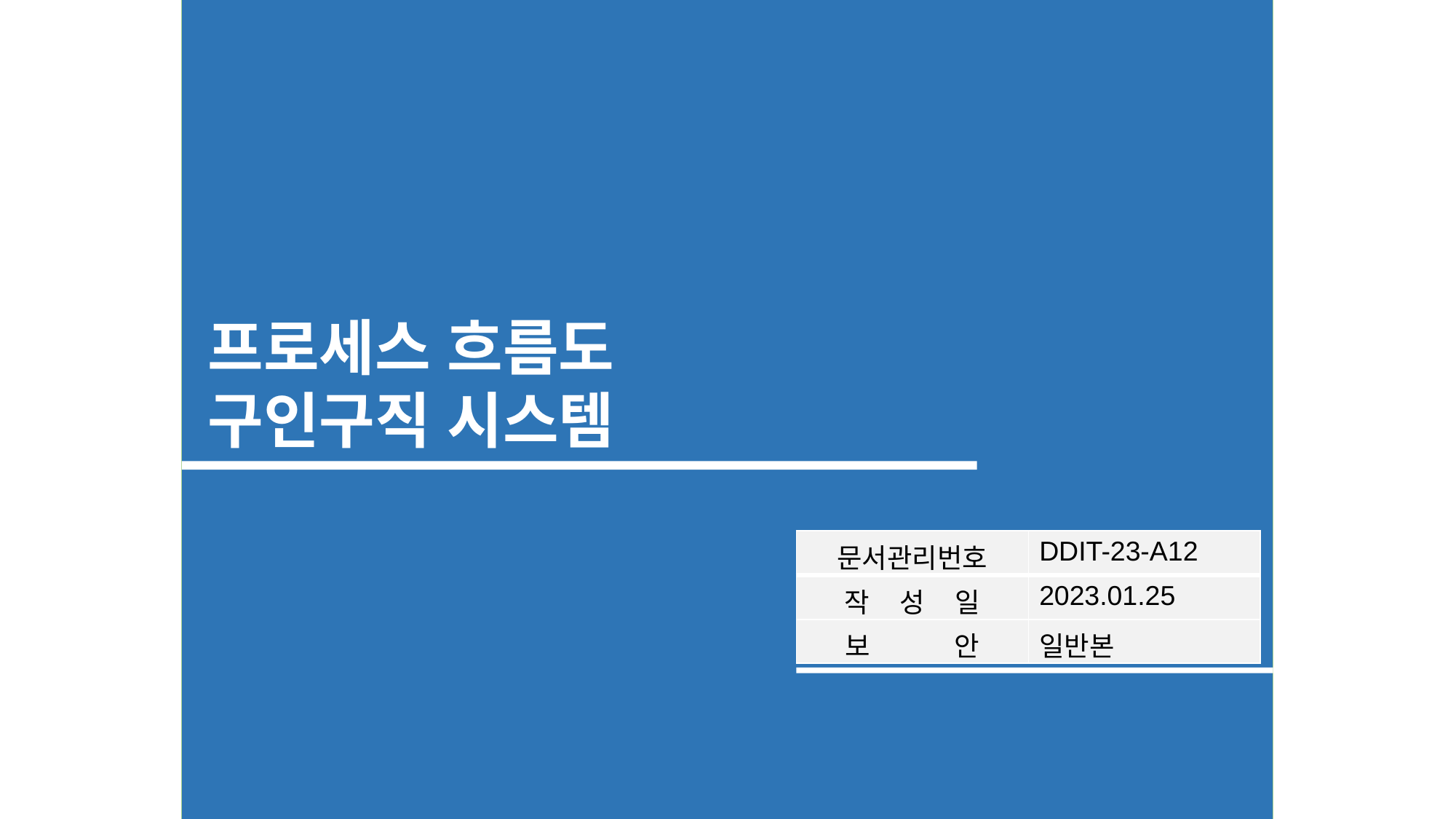

프로세스 흐름도
구인구직 시스템

| 문서관리번호 | DDIT-23-A12 |
| --- | --- |
| 작 성 일 | 2023.01.25 |
| 보 안 | 일반본 |